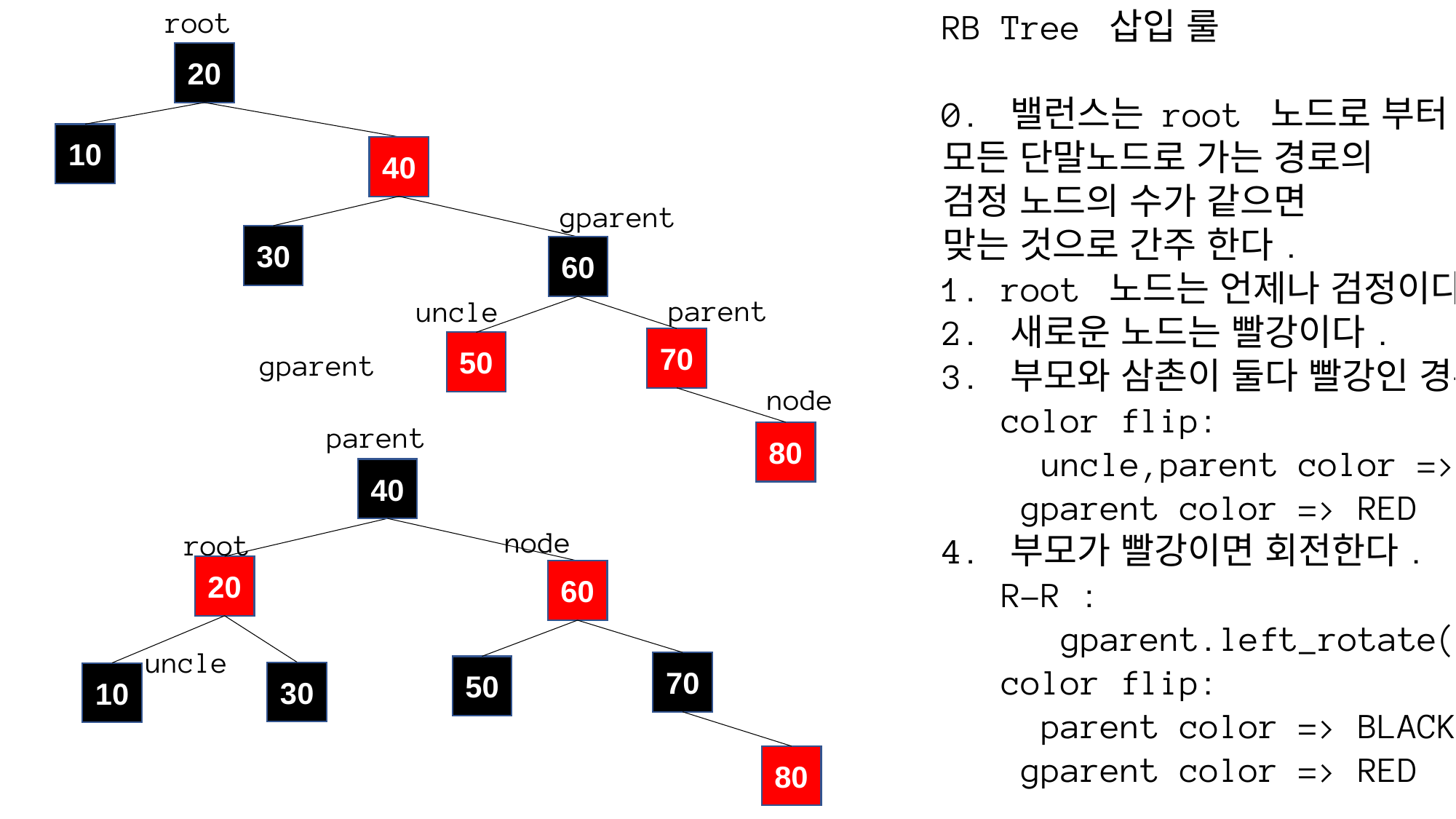

root
RB Tree 삽입 룰

0. 밸런스는 root 노드로 부터
모든 단말노드로 가는 경로의
검정 노드의 수가 같으면
맞는 것으로 간주 한다.
1. root 노드는 언제나 검정이다.
2. 새로운 노드는 빨강이다.
3. 부모와 삼촌이 둘다 빨강인 경우
   color flip:
     uncle,parent color => BLACK
    gparent color => RED
4. 부모가 빨강이면 회전한다.
   R-R :
      gparent.left_rotate()
   color flip:
     parent color => BLACK
    gparent color => RED

20
10
40
gparent
30
60
parent
uncle
70
50
gparent
node
parent
80
40
node
root
20
60
uncle
70
50
30
10
80